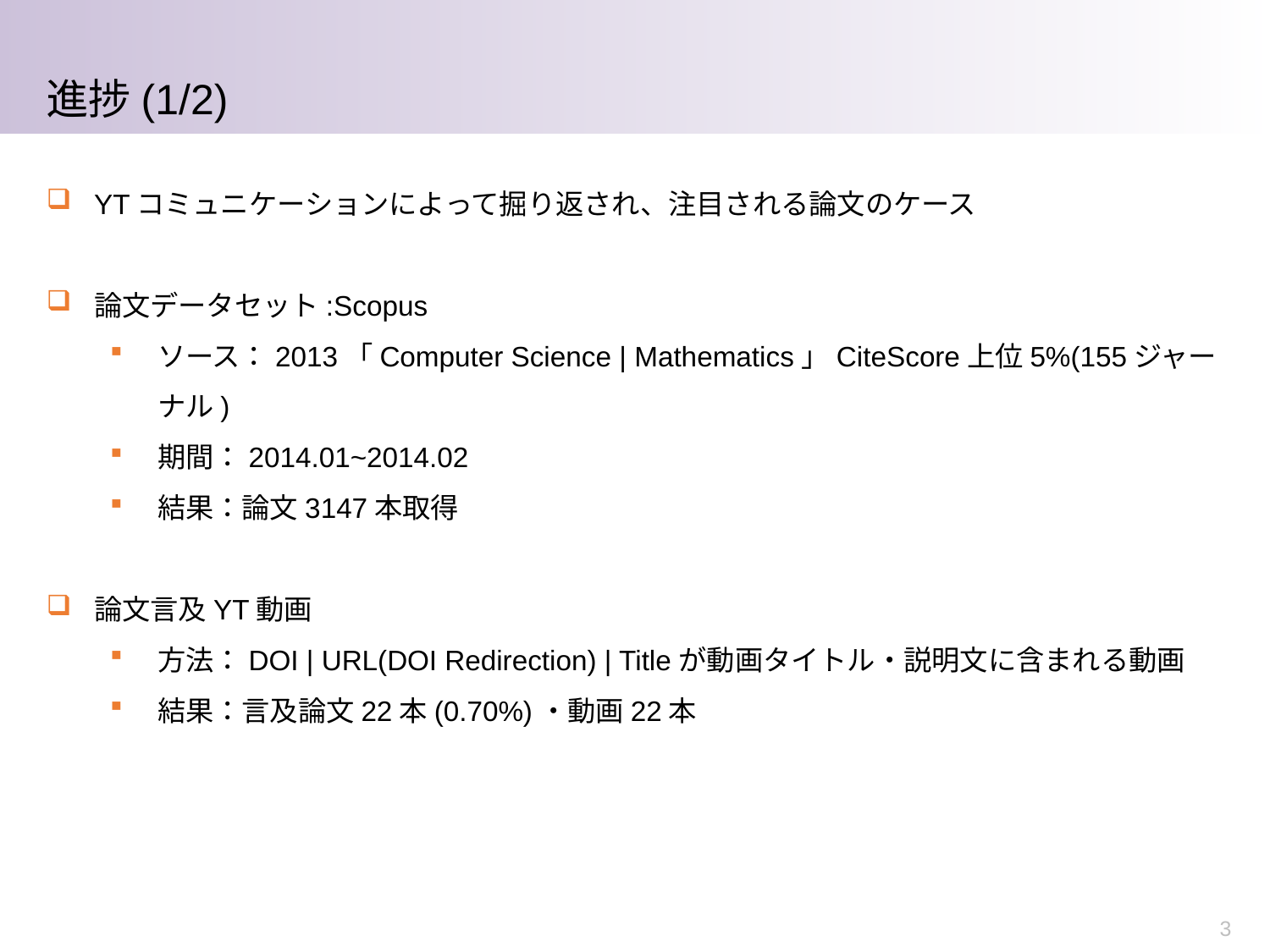

進捗(1/2)
YTコミュニケーションによって掘り返され、注目される論文のケース

論文データセット:Scopus
ソース：2013「Computer Science | Mathematics」CiteScore上位5%(155ジャーナル)
期間：2014.01~2014.02
結果：論文3147本取得

論文言及YT動画
方法：DOI | URL(DOI Redirection) | Titleが動画タイトル・説明文に含まれる動画
結果：言及論文22本(0.70%)・動画22本

3